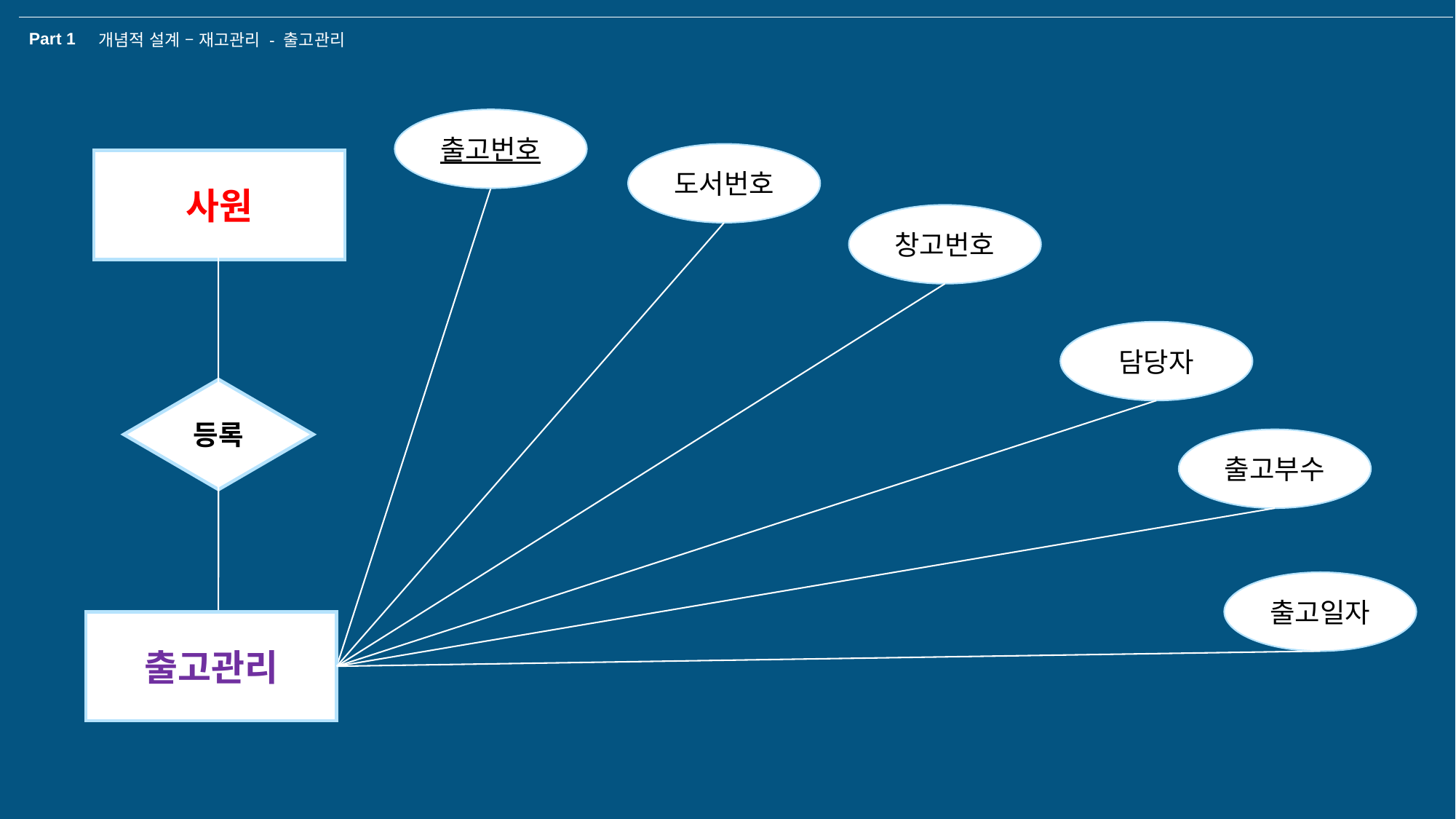

Part 1
개념적 설계 – 재고관리 - 출고관리
출고번호
도서번호
사원
창고번호
담당자
등록
출고부수
출고일자
출고관리